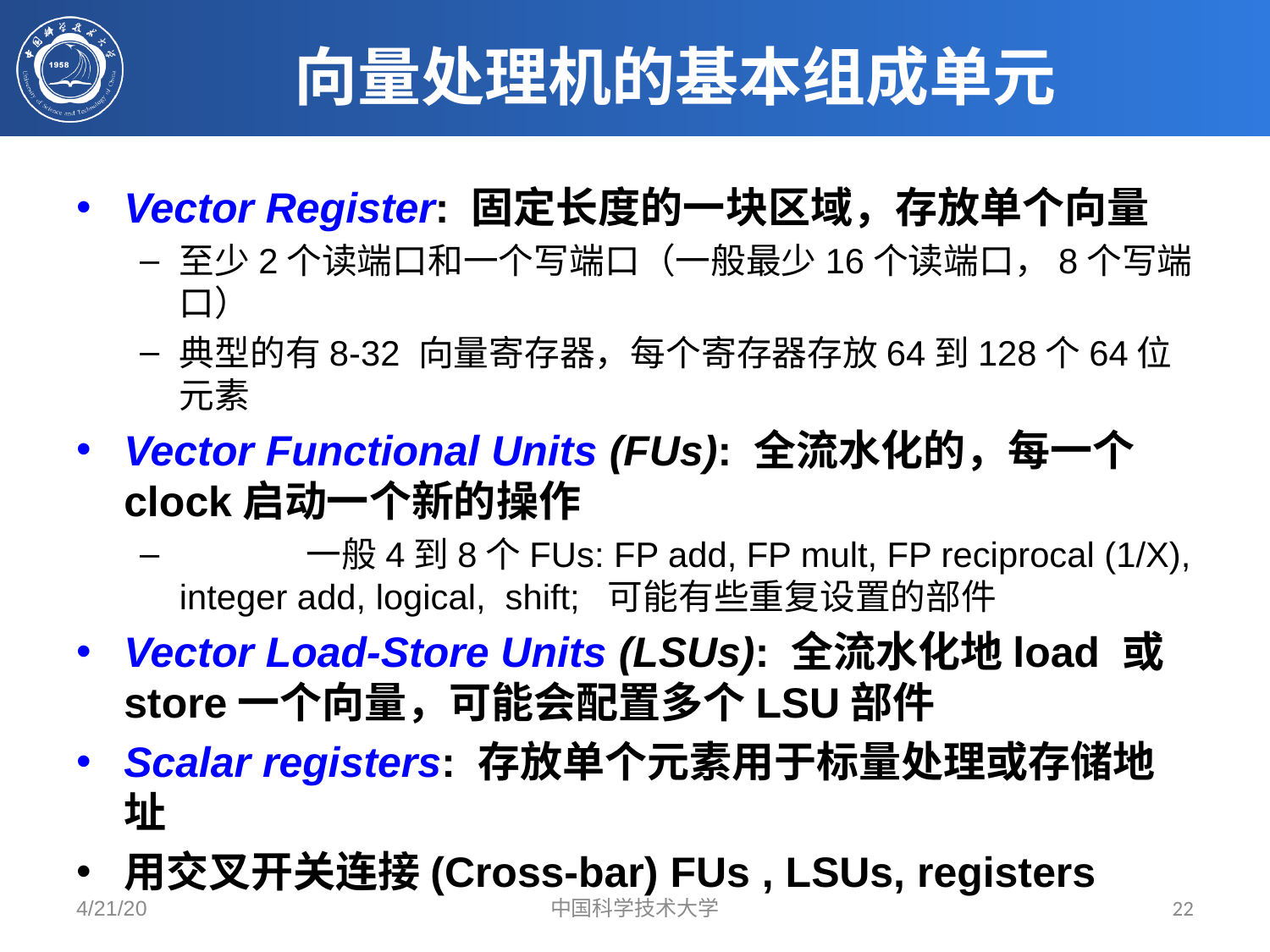

# 向量处理机的基本组成单元
Vector Register: 固定长度的一块区域，存放单个向量
至少2个读端口和一个写端口（一般最少16个读端口，8个写端口）
典型的有8-32 向量寄存器，每个寄存器存放64到128个64位元素
Vector Functional Units (FUs): 全流水化的，每一个clock启动一个新的操作
	一般4到8个FUs: FP add, FP mult, FP reciprocal (1/X), integer add, logical,  shift;  可能有些重复设置的部件
Vector Load-Store Units (LSUs): 全流水化地load 或store一个向量，可能会配置多个LSU部件
Scalar registers: 存放单个元素用于标量处理或存储地址
用交叉开关连接(Cross-bar) FUs , LSUs, registers
4/21/20
中国科学技术大学
22